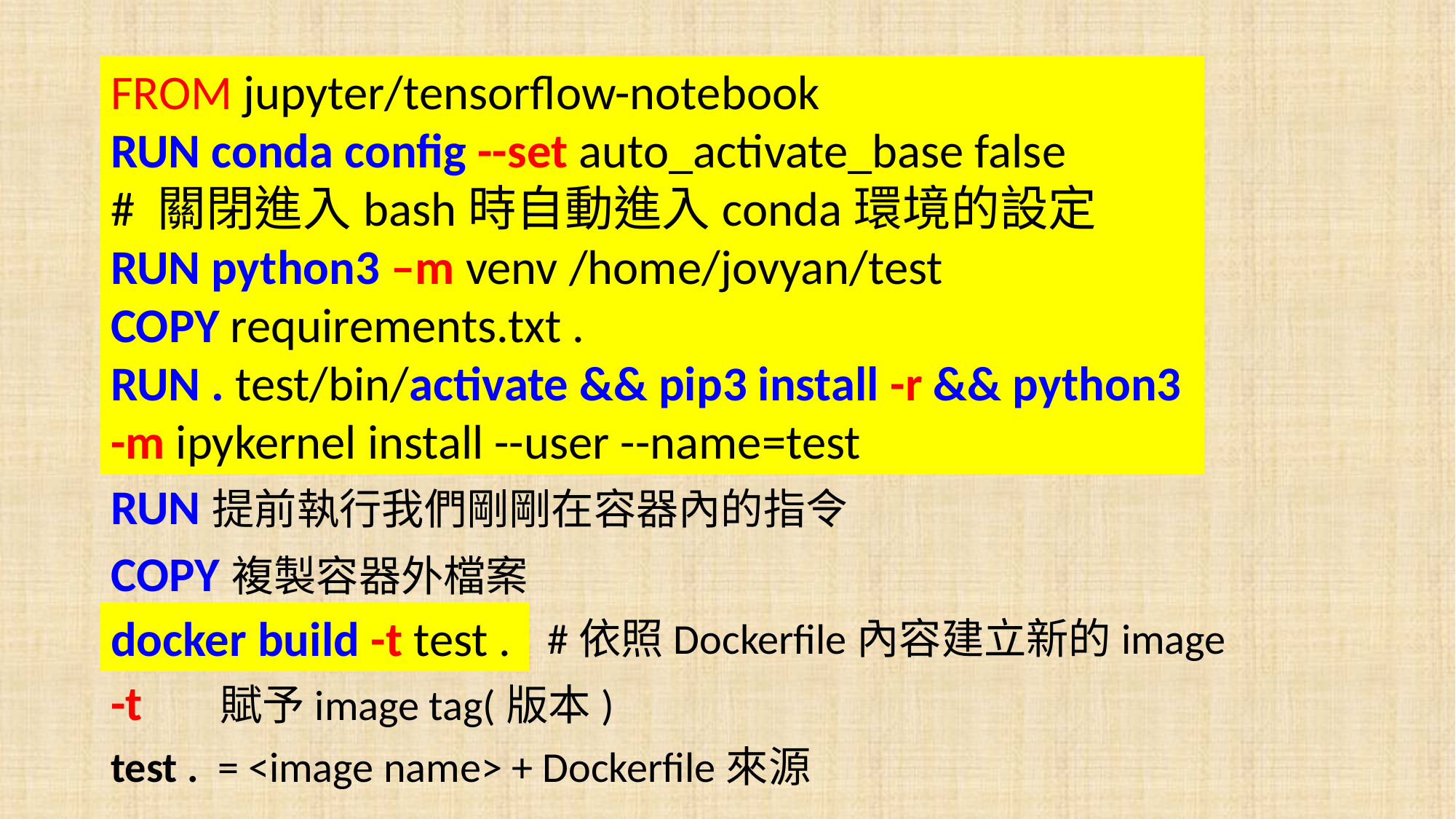

RUN提前執行我們剛剛在容器內的指令
COPY複製容器外檔案
				#依照Dockerfile內容建立新的image
-t	賦予image tag(版本)
test .  = <image name> + Dockerfile來源
FROM jupyter/tensorflow-notebook
RUN conda config --set auto_activate_base false
# 關閉進入bash時自動進入conda環境的設定
RUN python3 –m venv /home/jovyan/test
COPY requirements.txt .
RUN . test/bin/activate && pip3 install -r && python3 -m ipykernel install --user --name=test
docker build -t test .